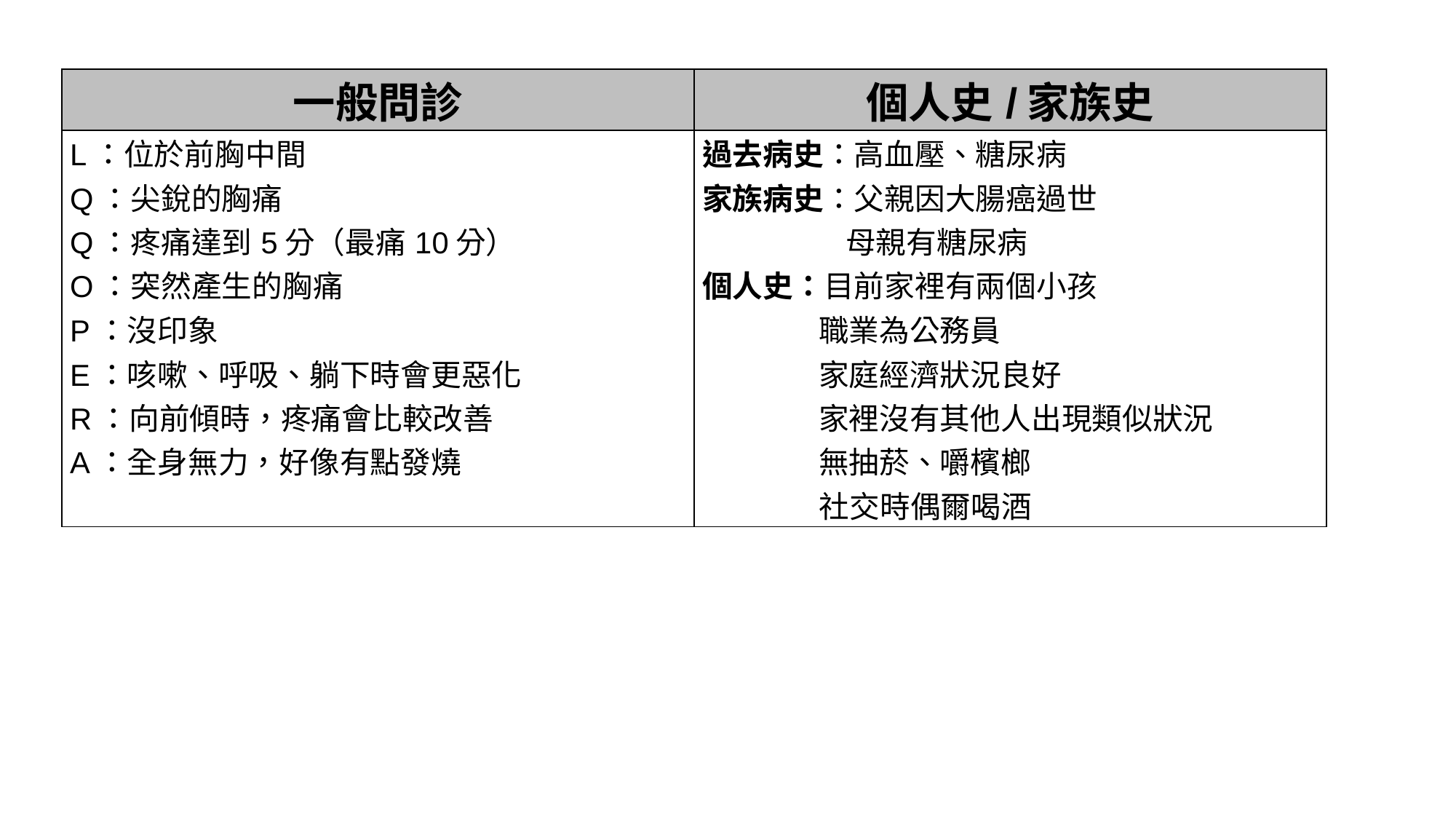

| 一般問診 | 個人史/家族史 |
| --- | --- |
| L：位於前胸中間 Q：尖銳的胸痛 Q：疼痛達到5分（最痛10分） O：突然產生的胸痛 P：沒印象 E：咳嗽、呼吸、躺下時會更惡化 R：向前傾時，疼痛會比較改善 A：全身無力，好像有點發燒 | 過去病史：高血壓、糖尿病 家族病史：父親因大腸癌過世 母親有糖尿病 個人史：目前家裡有兩個小孩 職業為公務員 家庭經濟狀況良好 家裡沒有其他人出現類似狀況   無抽菸、嚼檳榔 社交時偶爾喝酒 |